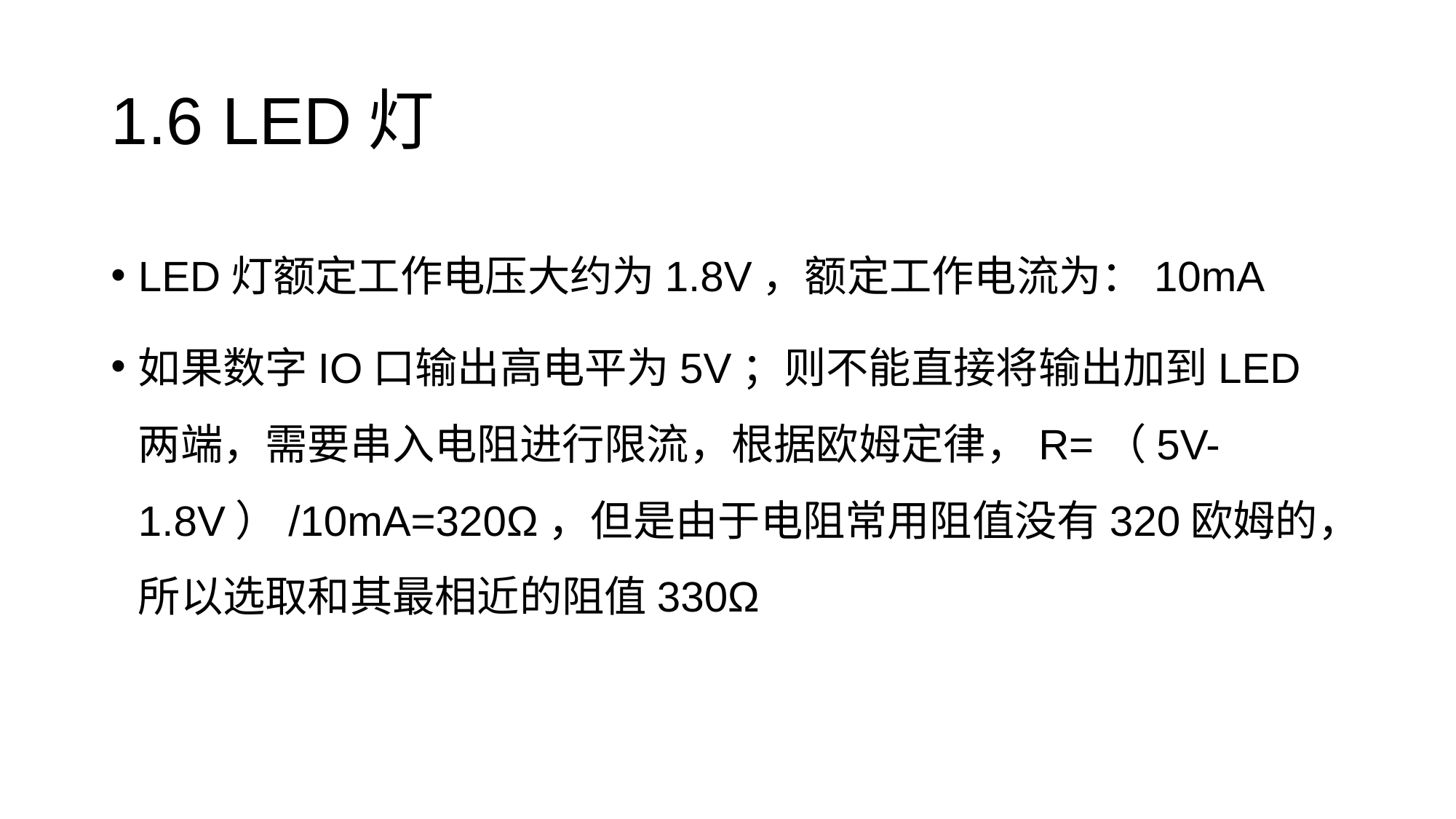

# 1.6 LED灯
LED灯额定工作电压大约为1.8V，额定工作电流为：10mA
如果数字IO口输出高电平为5V；则不能直接将输出加到LED两端，需要串入电阻进行限流，根据欧姆定律，R=（5V-1.8V）/10mA=320Ω，但是由于电阻常用阻值没有320欧姆的，所以选取和其最相近的阻值330Ω